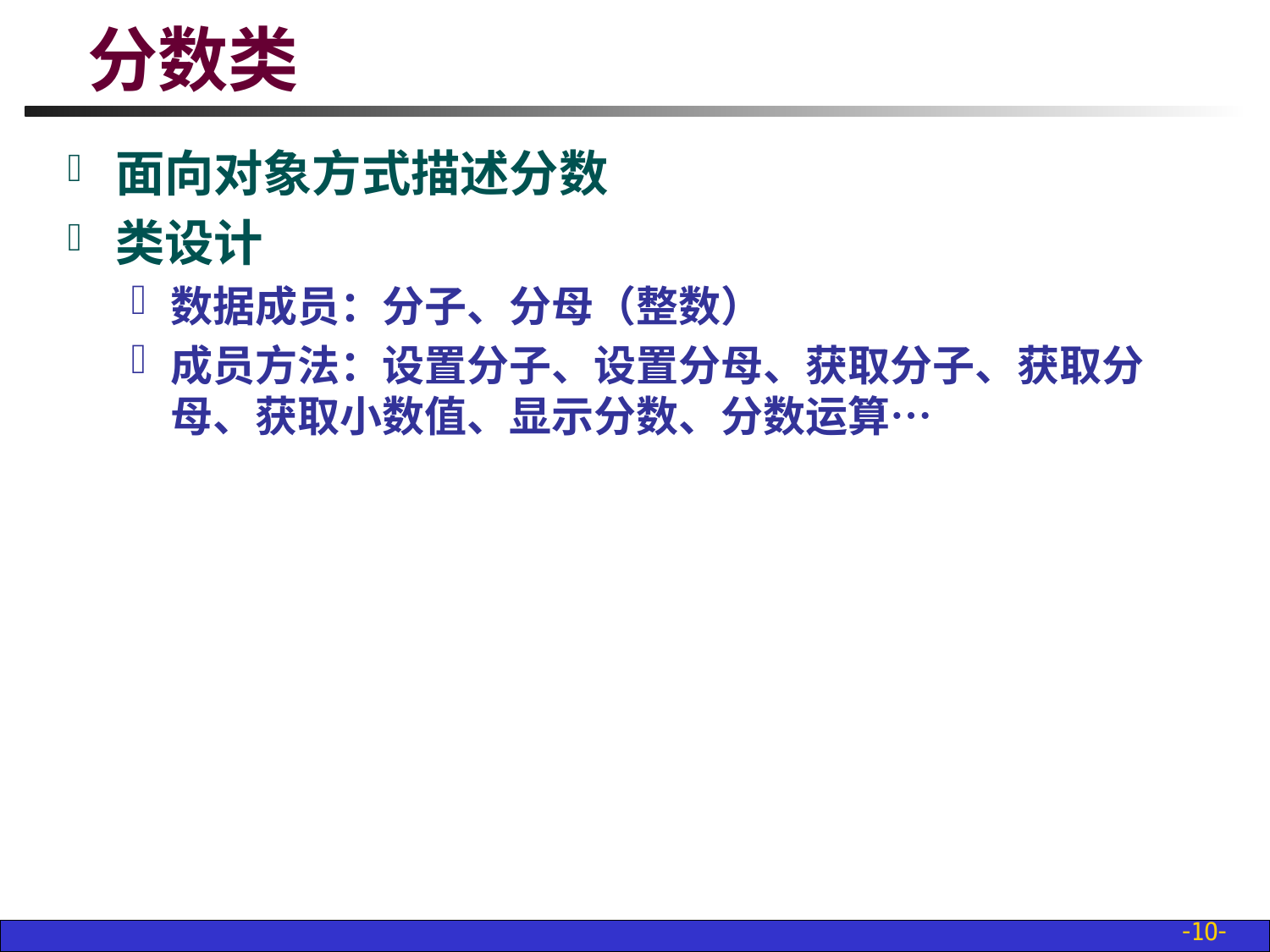

# 分数类
面向对象方式描述分数
类设计
数据成员：分子、分母（整数）
成员方法：设置分子、设置分母、获取分子、获取分母、获取小数值、显示分数、分数运算…
-10-